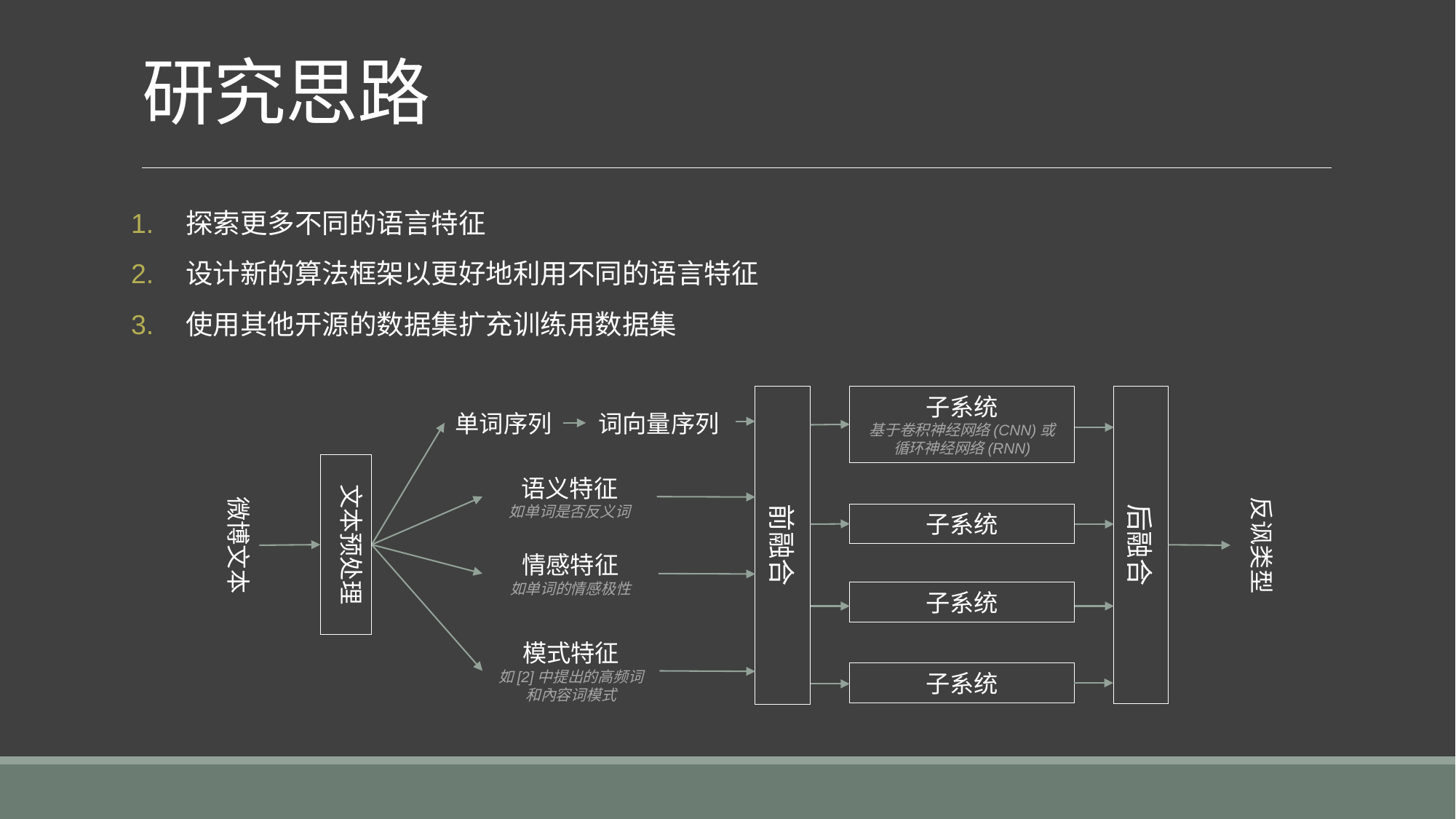

# 研究思路
探索更多不同的语言特征
设计新的算法框架以更好地利用不同的语言特征
使用其他开源的数据集扩充训练用数据集

前融合
子系统
基于卷积神经网络(CNN)或
循环神经网络(RNN)
后融合
单词序列
词向量序列
文本预处理
语义特征
如单词是否反义词
微博文本
反讽类型
子系统
情感特征
如单词的情感极性
子系统
模式特征
如[2]中提出的高频词和內容词模式
子系统